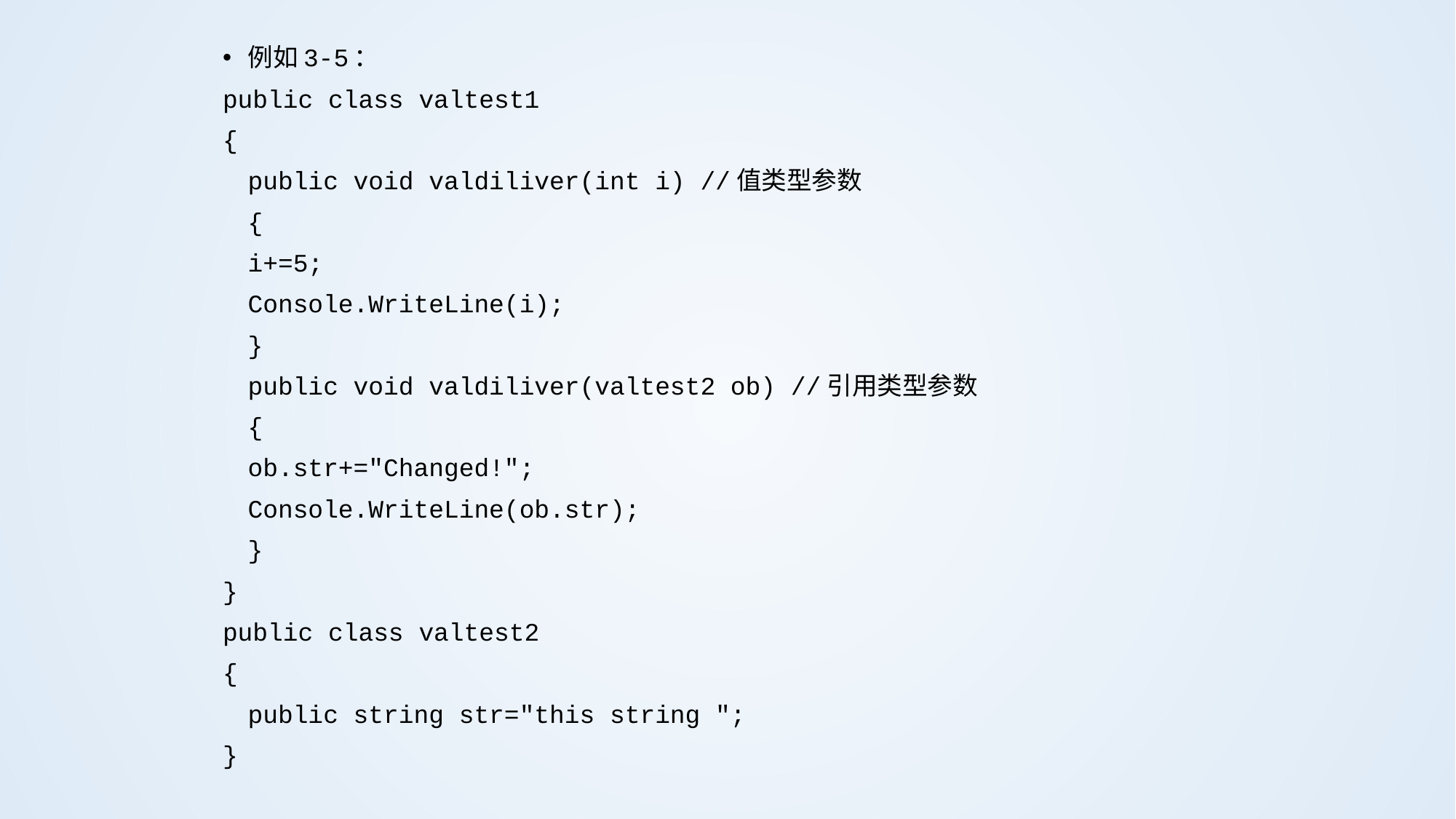

例如3-5：
public class valtest1
{
	public void valdiliver(int i) //值类型参数
	{
		i+=5;
		Console.WriteLine(i);
	}
	public void valdiliver(valtest2 ob) //引用类型参数
	{
		ob.str+="Changed!";
		Console.WriteLine(ob.str);
	}
}
public class valtest2
{
	public string str="this string ";
}